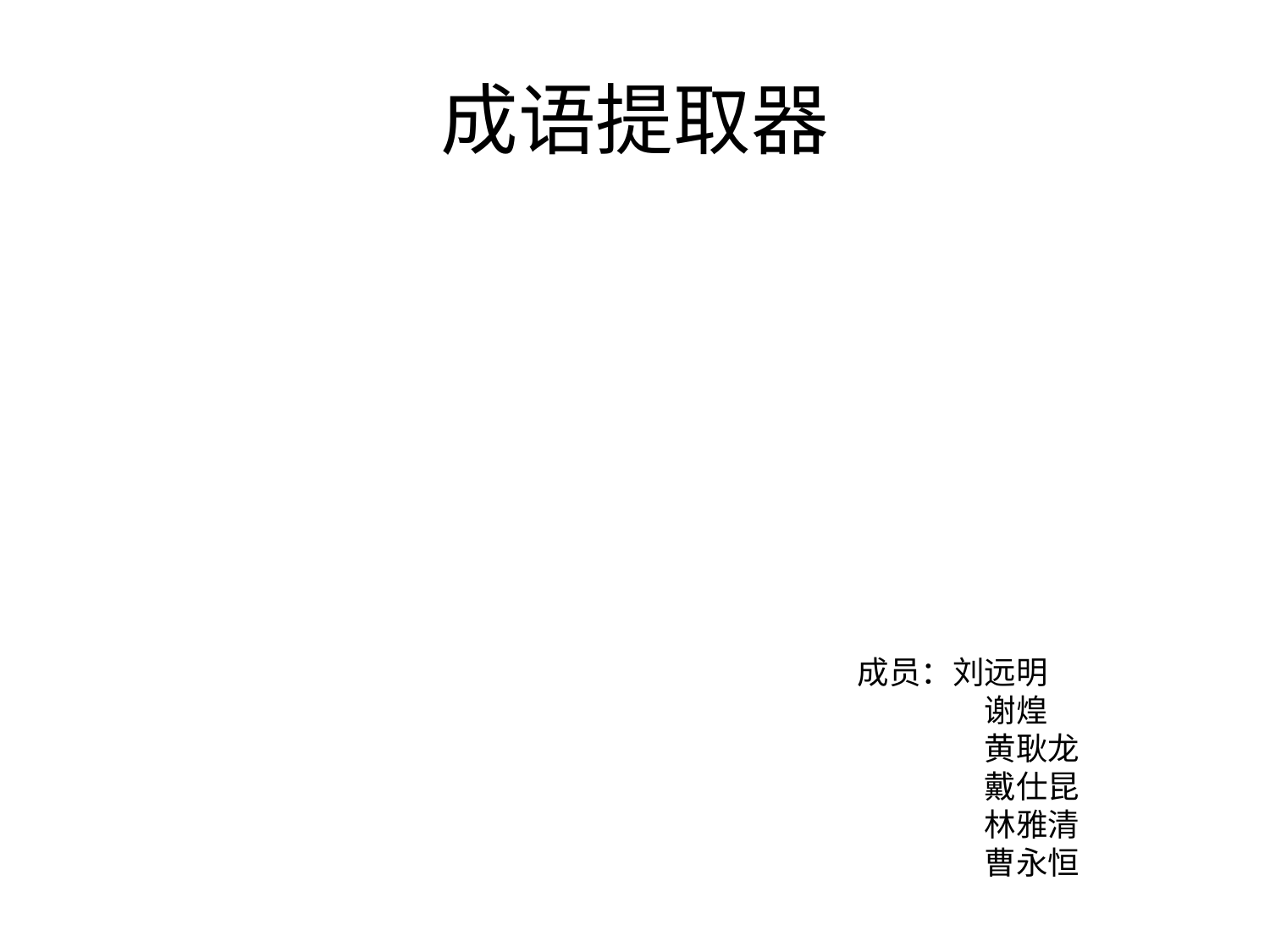

# 成语提取器
成员：刘远明
	谢煌
	黄耿龙
	戴仕昆
	林雅清
	曹永恒